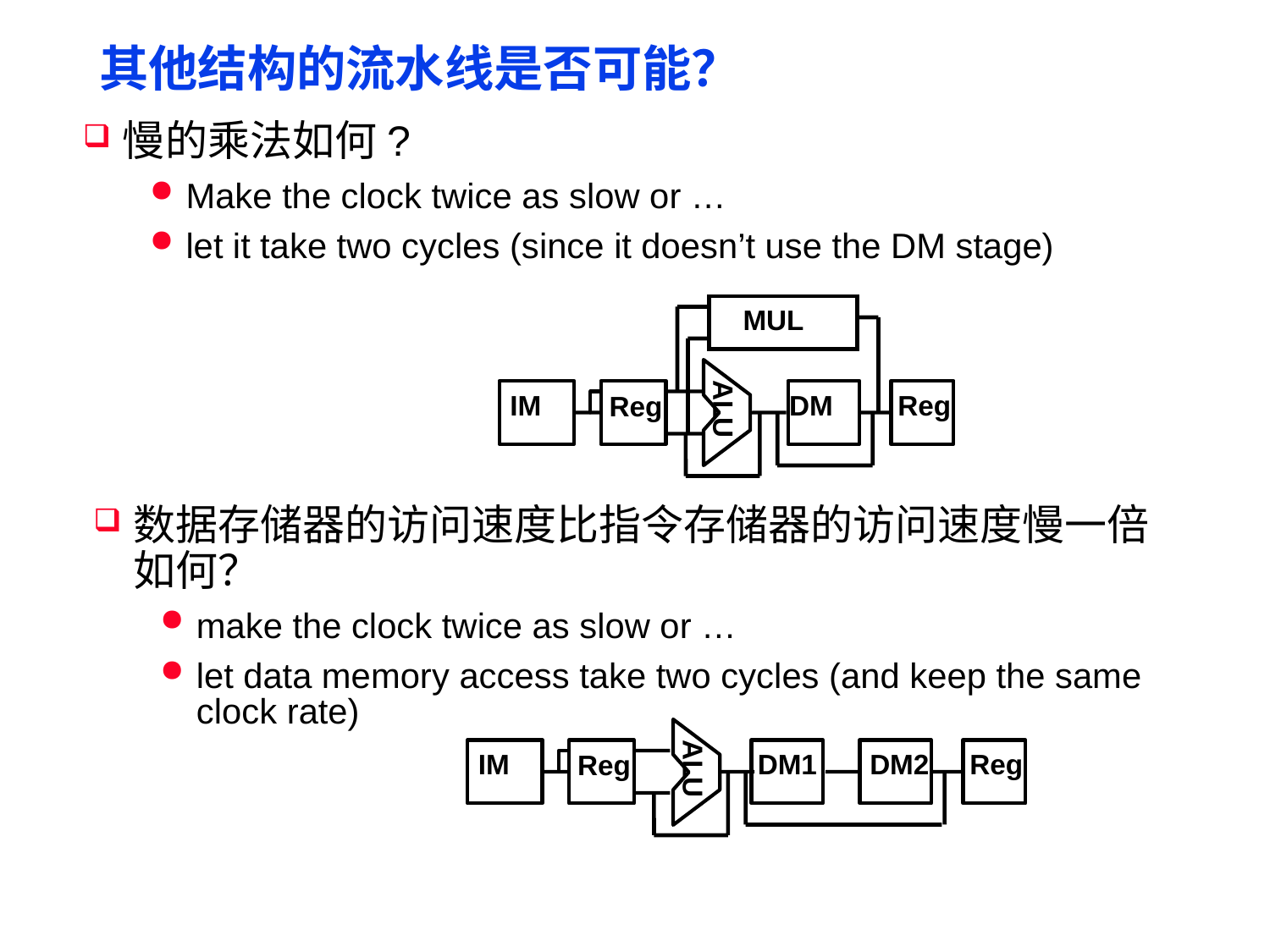

# 其他结构的流水线是否可能？
慢的乘法如何?
Make the clock twice as slow or …
let it take two cycles (since it doesn’t use the DM stage)

MUL

ALU

IM

DM
Reg
Reg

数据存储器的访问速度比指令存储器的访问速度慢一倍如何？
make the clock twice as slow or …
let data memory access take two cycles (and keep the same clock rate)

ALU

IM

DM2

DM1
Reg
Reg